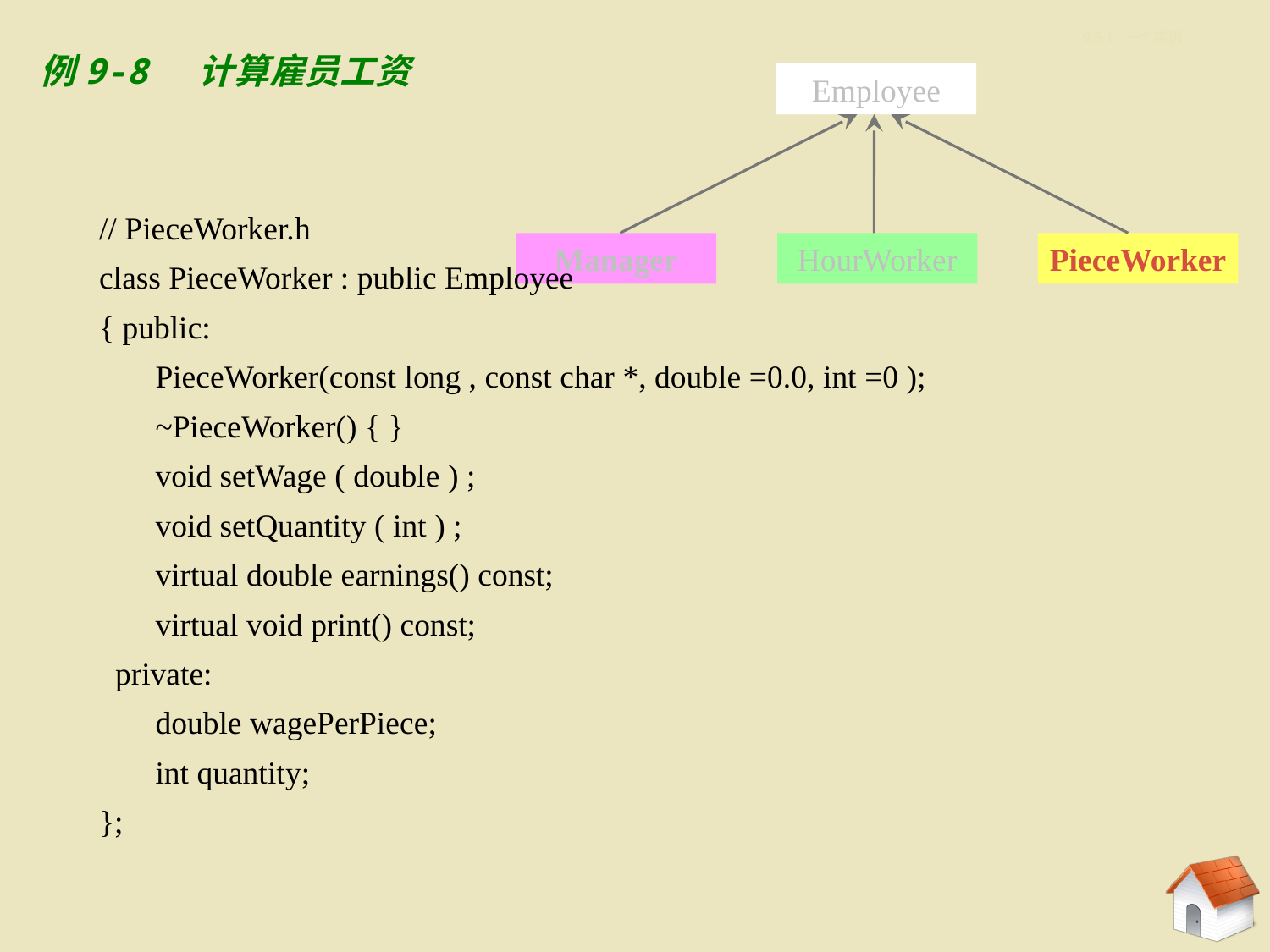

9.5.1  一个实例
例9-8  计算雇员工资
Employee

Manager
HourWorker
PieceWorker
// PieceWorker.h
class PieceWorker : public Employee
{ public:
       PieceWorker(const long , const char *, double =0.0, int =0 );
       ~PieceWorker() { }
       void setWage ( double ) ;
       void setQuantity ( int ) ;
       virtual double earnings() const;
       virtual void print() const;
  private:
       double wagePerPiece;
       int quantity;
};